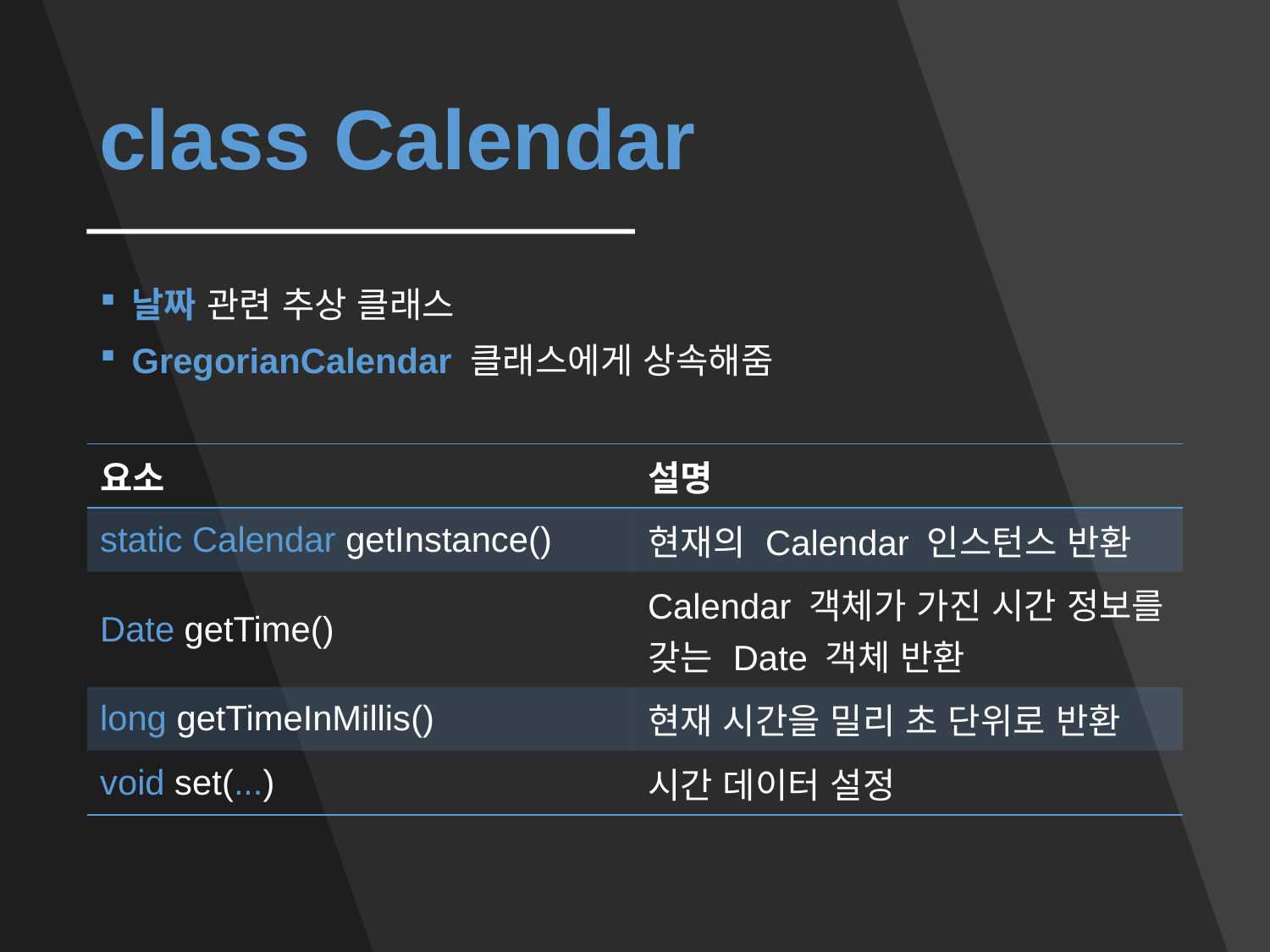

# class Calendar

날짜 관련 추상 클래스
GregorianCalendar 클래스에게 상속해줌
| 요소 | 설명 |
| --- | --- |
| static Calendar getInstance() | 현재의 Calendar 인스턴스 반환 |
| Date getTime() | Calendar 객체가 가진 시간 정보를 갖는 Date 객체 반환 |
| long getTimeInMillis() | 현재 시간을 밀리 초 단위로 반환 |
| void set(...) | 시간 데이터 설정 |